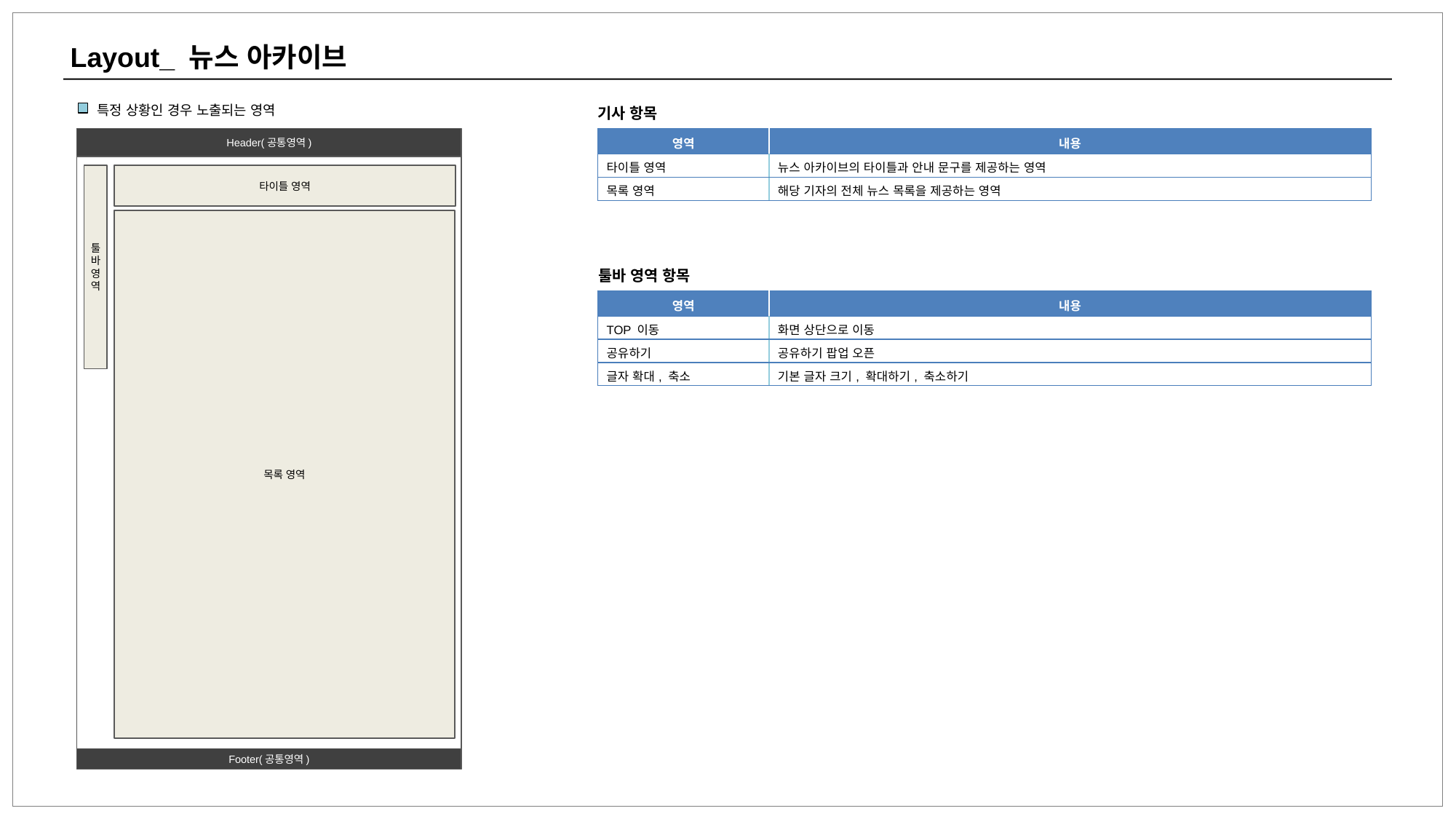

Layout_ 뉴스 아카이브
특정 상황인 경우 노출되는 영역
기사 항목

Header(공통영역)
| 영역 | 내용 |
| --- | --- |
| 타이틀 영역 | 뉴스 아카이브의 타이틀과 안내 문구를 제공하는 영역 |
| 목록 영역 | 해당 기자의 전체 뉴스 목록을 제공하는 영역 |

타이틀 영역
툴
바
영
역
목록 영역
툴바 영역 항목
| 영역 | 내용 |
| --- | --- |
| TOP 이동 | 화면 상단으로 이동 |
| 공유하기 | 공유하기 팝업 오픈 |
| 글자 확대, 축소 | 기본 글자 크기, 확대하기, 축소하기 |
Footer(공통영역)